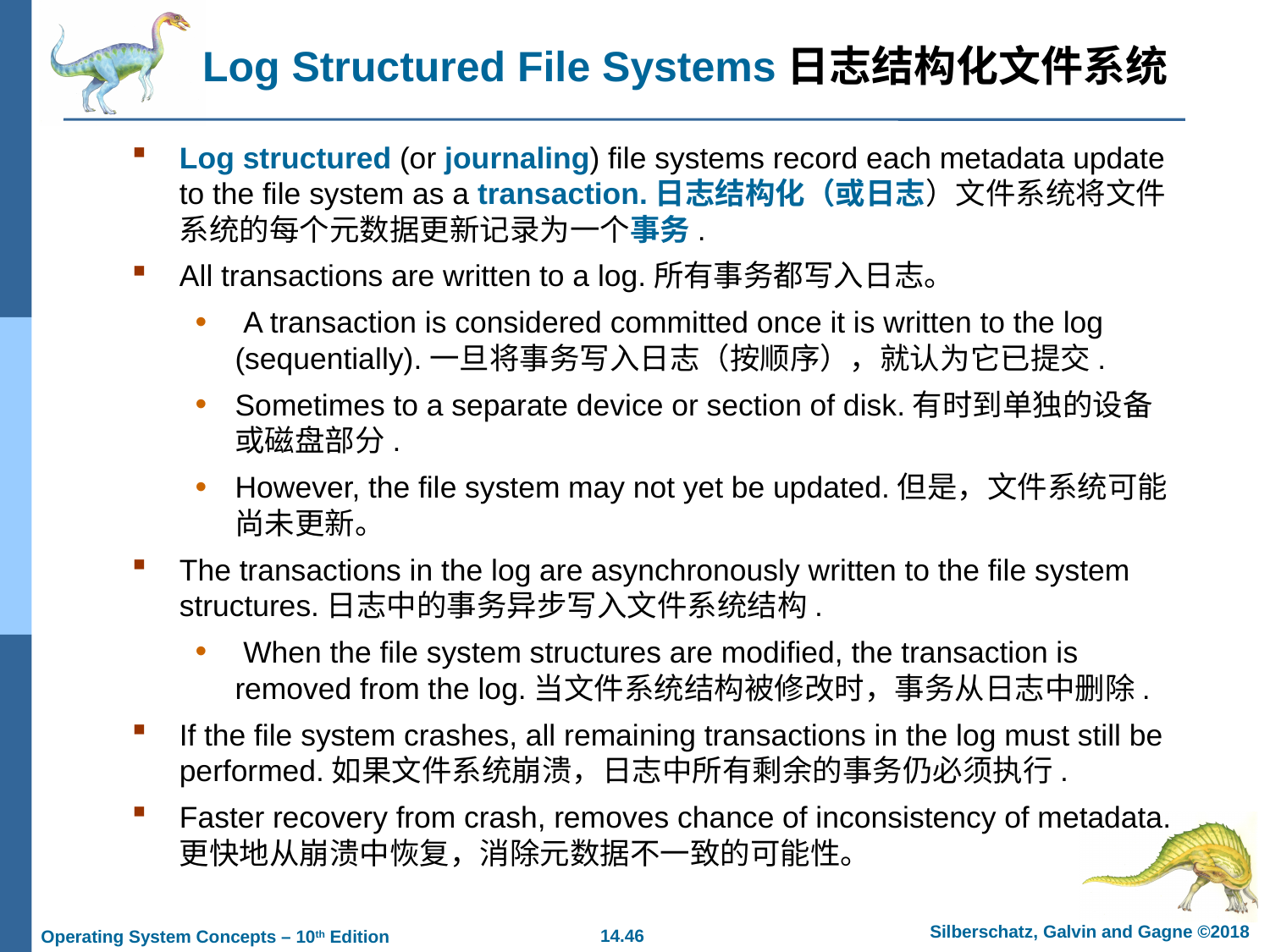

# Log Structured File Systems日志结构化文件系统
Log structured (or journaling) file systems record each metadata update to the file system as a transaction.日志结构化（或日志）文件系统将文件系统的每个元数据更新记录为一个事务.
All transactions are written to a log.所有事务都写入日志。
 A transaction is considered committed once it is written to the log (sequentially).一旦将事务写入日志（按顺序），就认为它已提交.
Sometimes to a separate device or section of disk.有时到单独的设备或磁盘部分.
However, the file system may not yet be updated.但是，文件系统可能尚未更新。
The transactions in the log are asynchronously written to the file system structures.日志中的事务异步写入文件系统结构.
 When the file system structures are modified, the transaction is removed from the log.当文件系统结构被修改时，事务从日志中删除.
If the file system crashes, all remaining transactions in the log must still be performed.如果文件系统崩溃，日志中所有剩余的事务仍必须执行.
Faster recovery from crash, removes chance of inconsistency of metadata.更快地从崩溃中恢复，消除元数据不一致的可能性。